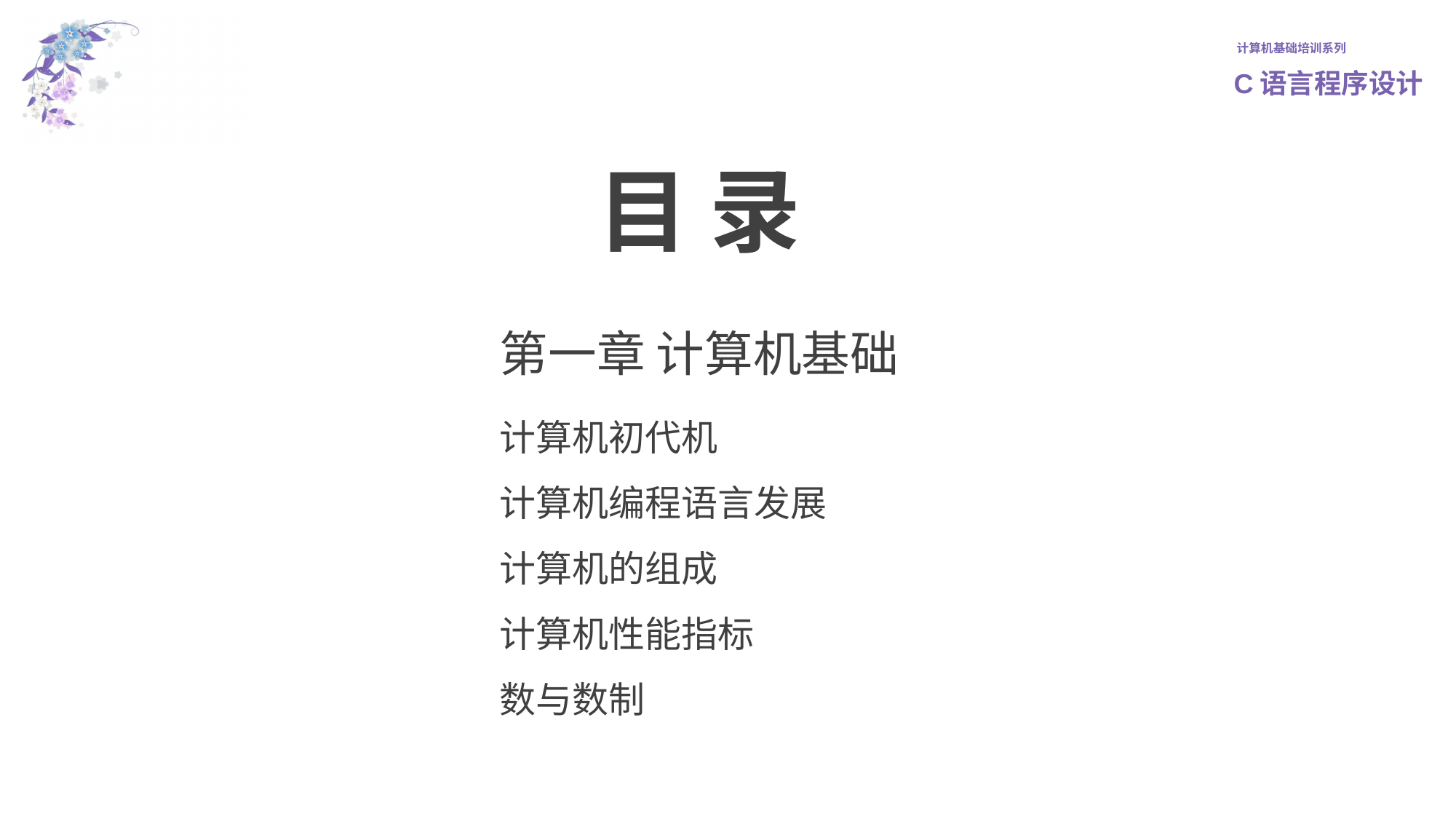

#
目 录
第一章 计算机基础
计算机初代机
计算机编程语言发展
计算机的组成
计算机性能指标
数与数制